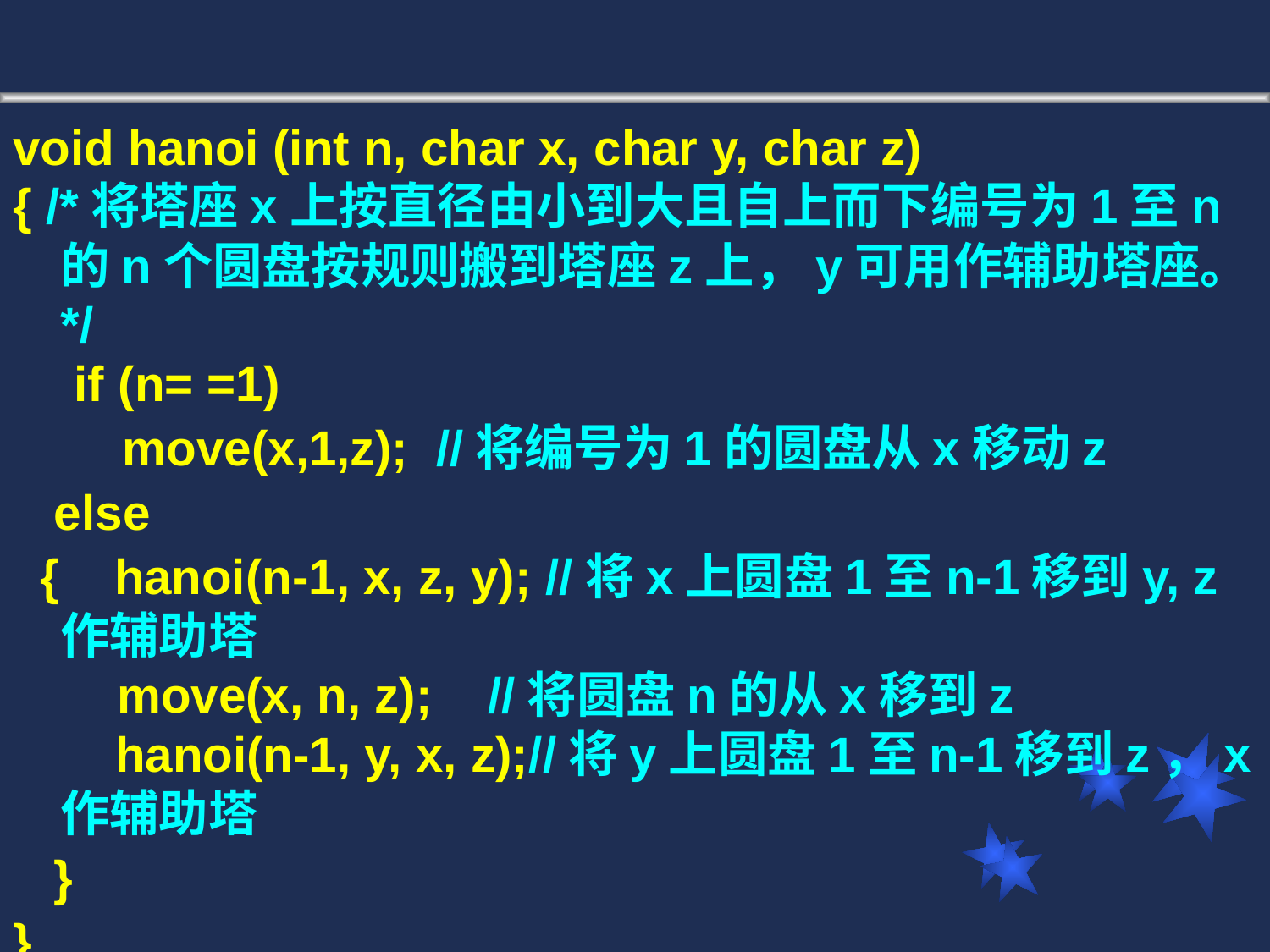

void hanoi (int n, char x, char y, char z)
{ /*将塔座x上按直径由小到大且自上而下编号为1至n的n个圆盘按规则搬到塔座z上，y可用作辅助塔座。*/
 if (n= =1)
        move(x,1,z);  //将编号为1的圆盘从x移动z
   else
  {    hanoi(n-1, x, z, y); //将x上圆盘1至n-1移到y, z作辅助塔
    move(x, n, z);    //将圆盘n的从x移到z
    hanoi(n-1, y, x, z);//将y上圆盘1至n-1移到z，x作辅助塔
   }
}